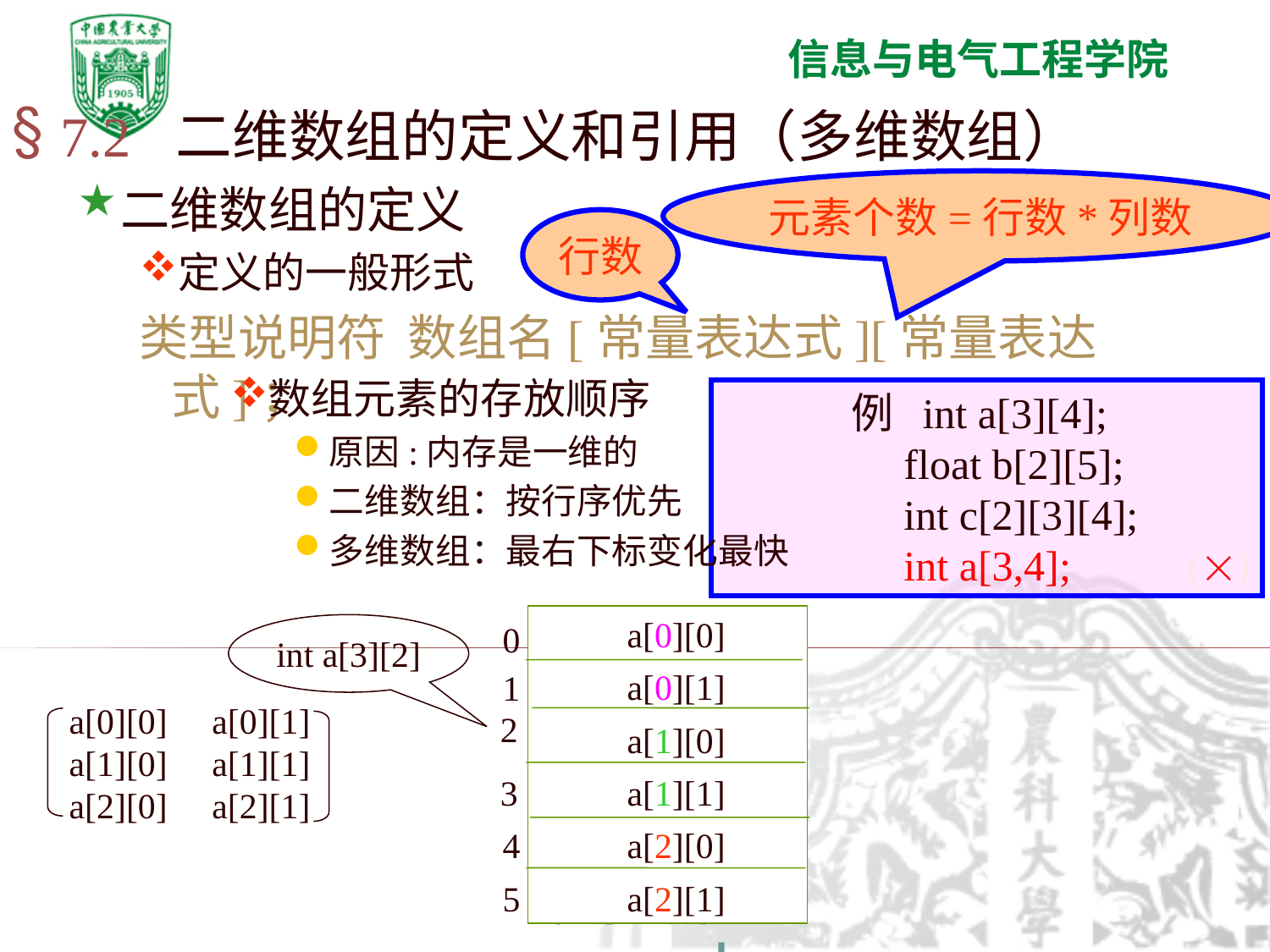

7.2  二维数组的定义和引用（多维数组）
二维数组的定义
定义的一般形式
类型说明符  数组名[常量表达式][常量表达式]；
元素个数=行数*列数
行数
数组元素的存放顺序
原因:内存是一维的
二维数组：按行序优先
多维数组：最右下标变化最快
例  int a[3][4];
     float b[2][5];
     int c[2][3][4];
     int a[3,4];           (×)

a[0][0]
0
1
2
3
4
5
int a[3][2]
a[0][1]

a[1][0]

a[1][1]

a[2][0]

a[2][1]
a[0][0]     a[0][1]
a[1][0]     a[1][1]
a[2][0]     a[2][1]